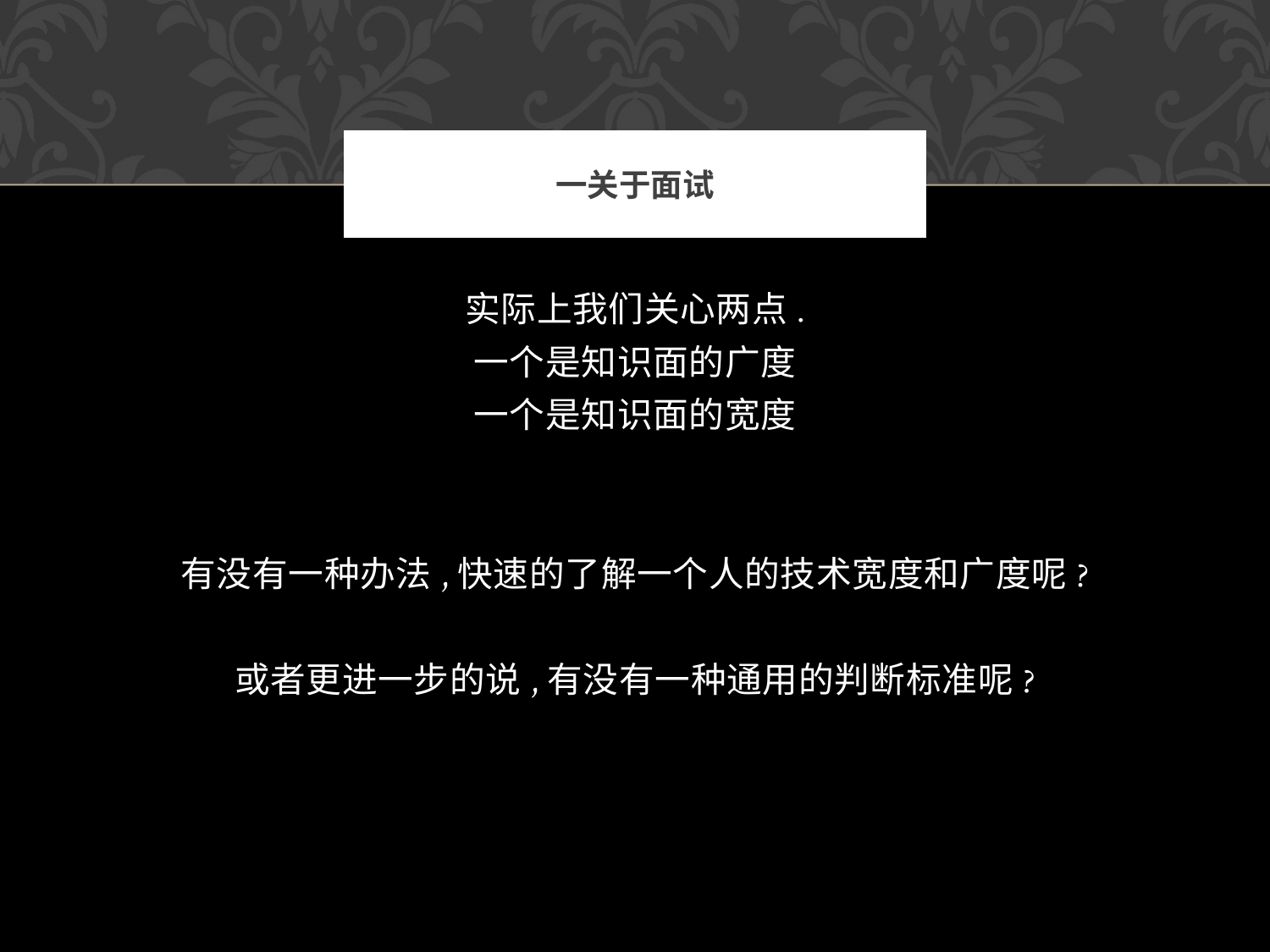

# 一关于面试
实际上我们关心两点.
一个是知识面的广度
一个是知识面的宽度

有没有一种办法,快速的了解一个人的技术宽度和广度呢?

或者更进一步的说,有没有一种通用的判断标准呢?